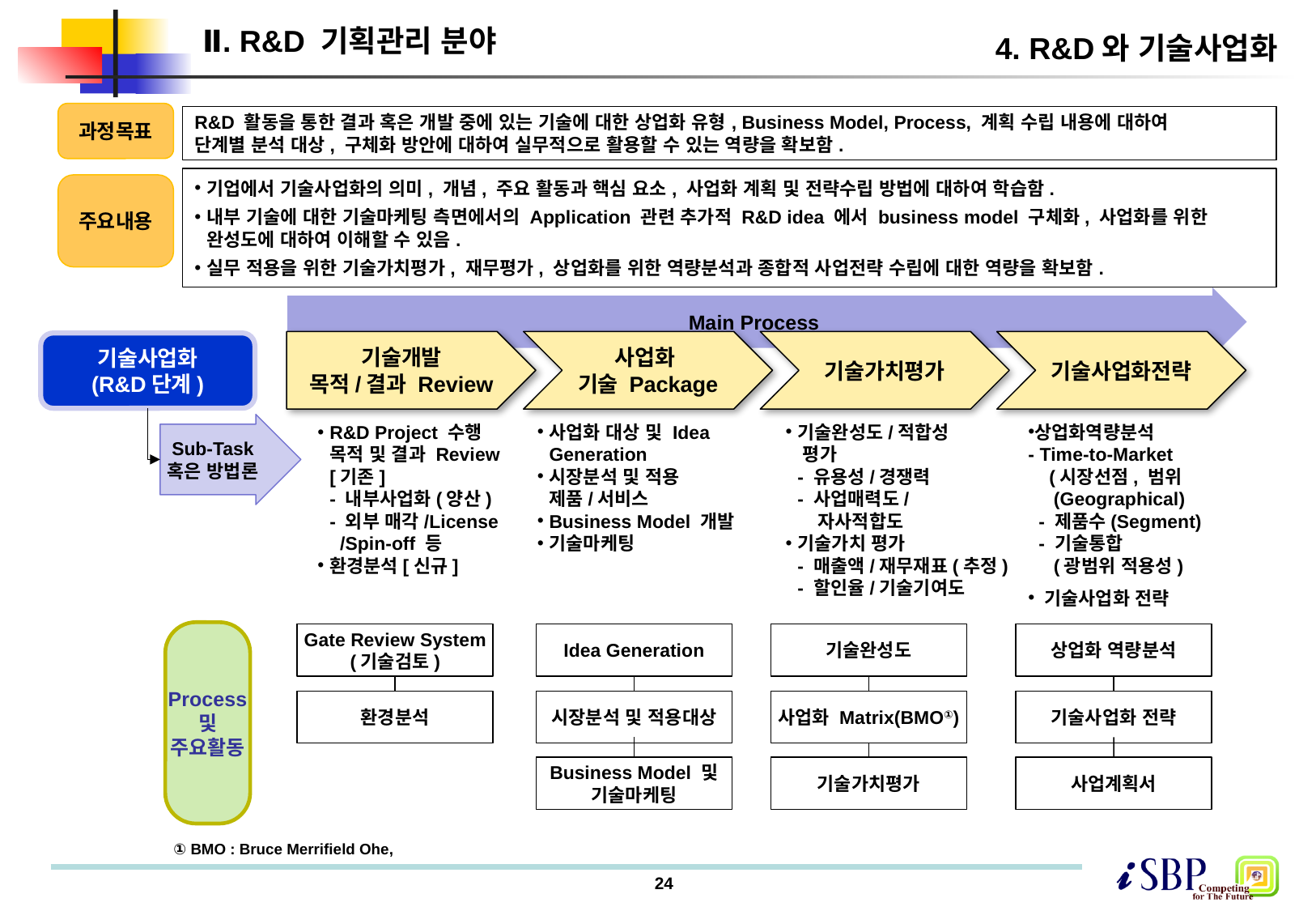

Ⅱ. R&D 기획관리 분야
# 4. R&D와 기술사업화
과정목표
R&D 활동을 통한 결과 혹은 개발 중에 있는 기술에 대한 상업화 유형, Business Model, Process, 계획 수립 내용에 대하여
단계별 분석 대상, 구체화 방안에 대하여 실무적으로 활용할 수 있는 역량을 확보함.
기업에서 기술사업화의 의미, 개념, 주요 활동과 핵심 요소, 사업화 계획 및 전략수립 방법에 대하여 학습함.
내부 기술에 대한 기술마케팅 측면에서의 Application 관련 추가적 R&D idea 에서 business model 구체화, 사업화를 위한
완성도에 대하여 이해할 수 있음.
실무 적용을 위한 기술가치평가, 재무평가, 상업화를 위한 역량분석과 종합적 사업전략 수립에 대한 역량을 확보함.
주요내용
Main Process
기술개발
목적/결과 Review
사업화
기술 Package
기술가치평가
기술사업화전략
기술사업화
(R&D단계)
Sub-Task
혹은 방법론
R&D Project 수행
목적 및 결과 Review
[기존]
- 내부사업화(양산)
- 외부 매각/License
  /Spin-off 등
환경분석[신규]
사업화 대상 및 Idea
Generation
시장분석 및 적용
제품/서비스
Business Model 개발
기술마케팅
기술완성도/적합성
 평가
- 유용성/경쟁력
- 사업매력도/
   자사적합도
기술가치 평가
- 매출액/재무재표(추정)
- 할인율/기술기여도
상업화역량분석
- Time-to-Market
    (시장선점, 범위
    (Geographical)
  - 제품수(Segment)
  - 기술통합
    (광범위 적용성)
 기술사업화 전략
Process
및
주요활동
Gate Review System
(기술검토)
Idea Generation
기술완성도
상업화 역량분석
환경분석
시장분석 및 적용대상
사업화 Matrix(BMO①)
기술사업화 전략
Business Model 및
기술마케팅
기술가치평가
사업계획서
① BMO : Bruce Merrifield Ohe,
24